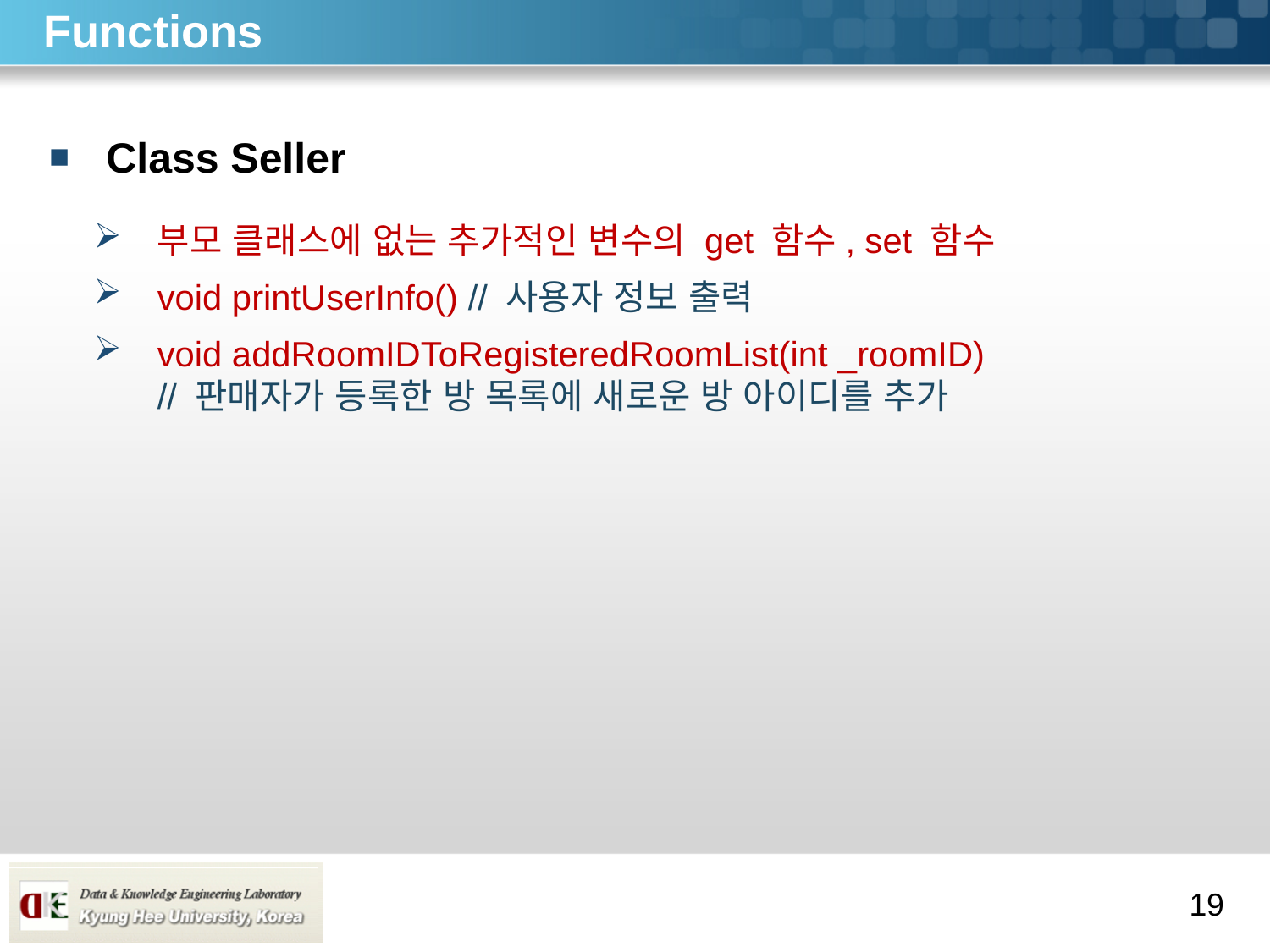

# Functions
 Class Seller
부모 클래스에 없는 추가적인 변수의 get 함수, set 함수
void printUserInfo() // 사용자 정보 출력
void addRoomIDToRegisteredRoomList(int _roomID)
// 판매자가 등록한 방 목록에 새로운 방 아이디를 추가